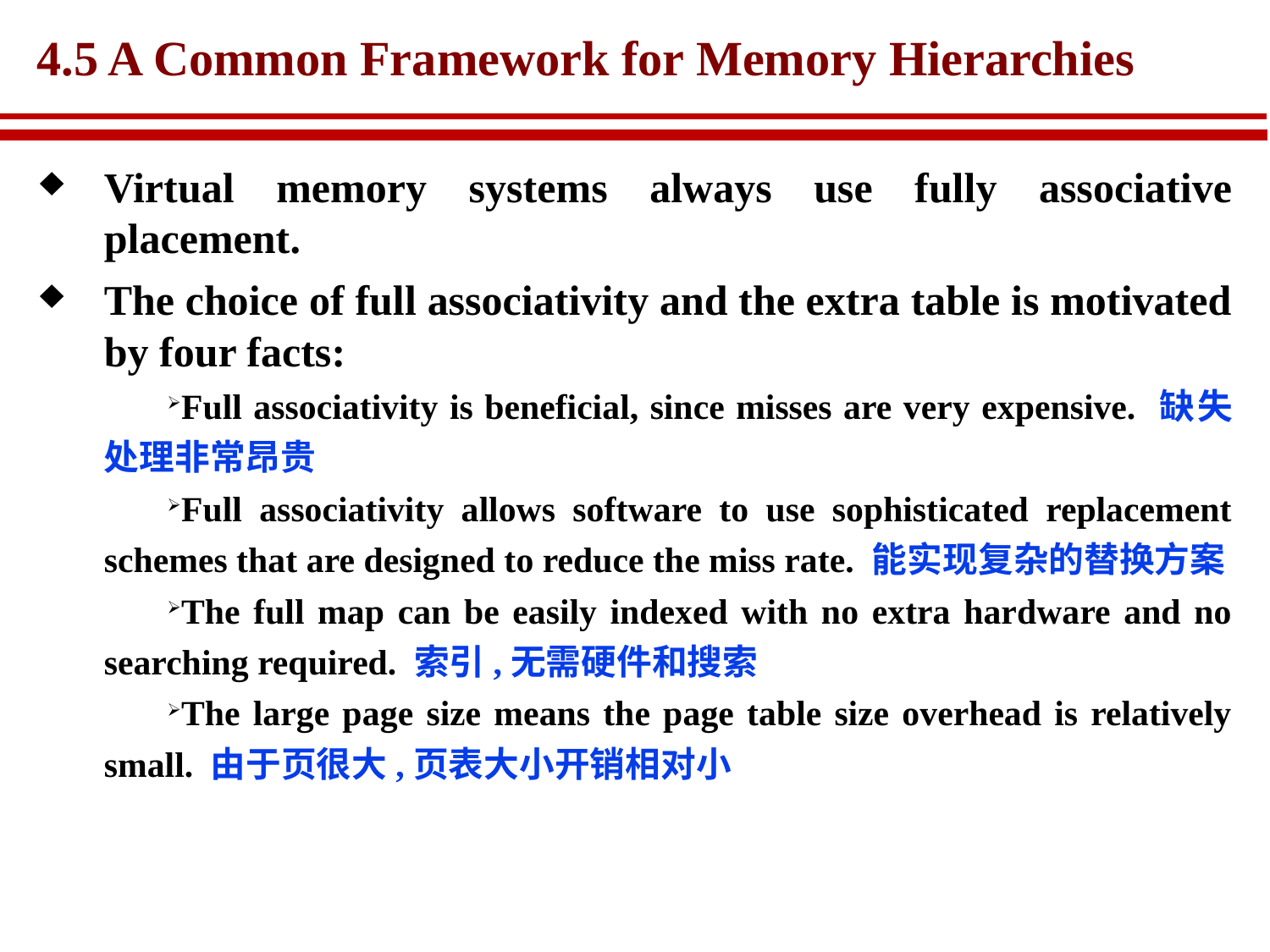

# 4.5 A Common Framework for Memory Hierarchies
Virtual memory systems always use fully associative placement.
The choice of full associativity and the extra table is motivated by four facts:
Full associativity is beneficial, since misses are very expensive. 缺失处理非常昂贵
Full associativity allows software to use sophisticated replacement schemes that are designed to reduce the miss rate. 能实现复杂的替换方案
The full map can be easily indexed with no extra hardware and no searching required. 索引,无需硬件和搜索
The large page size means the page table size overhead is relatively small. 由于页很大,页表大小开销相对小